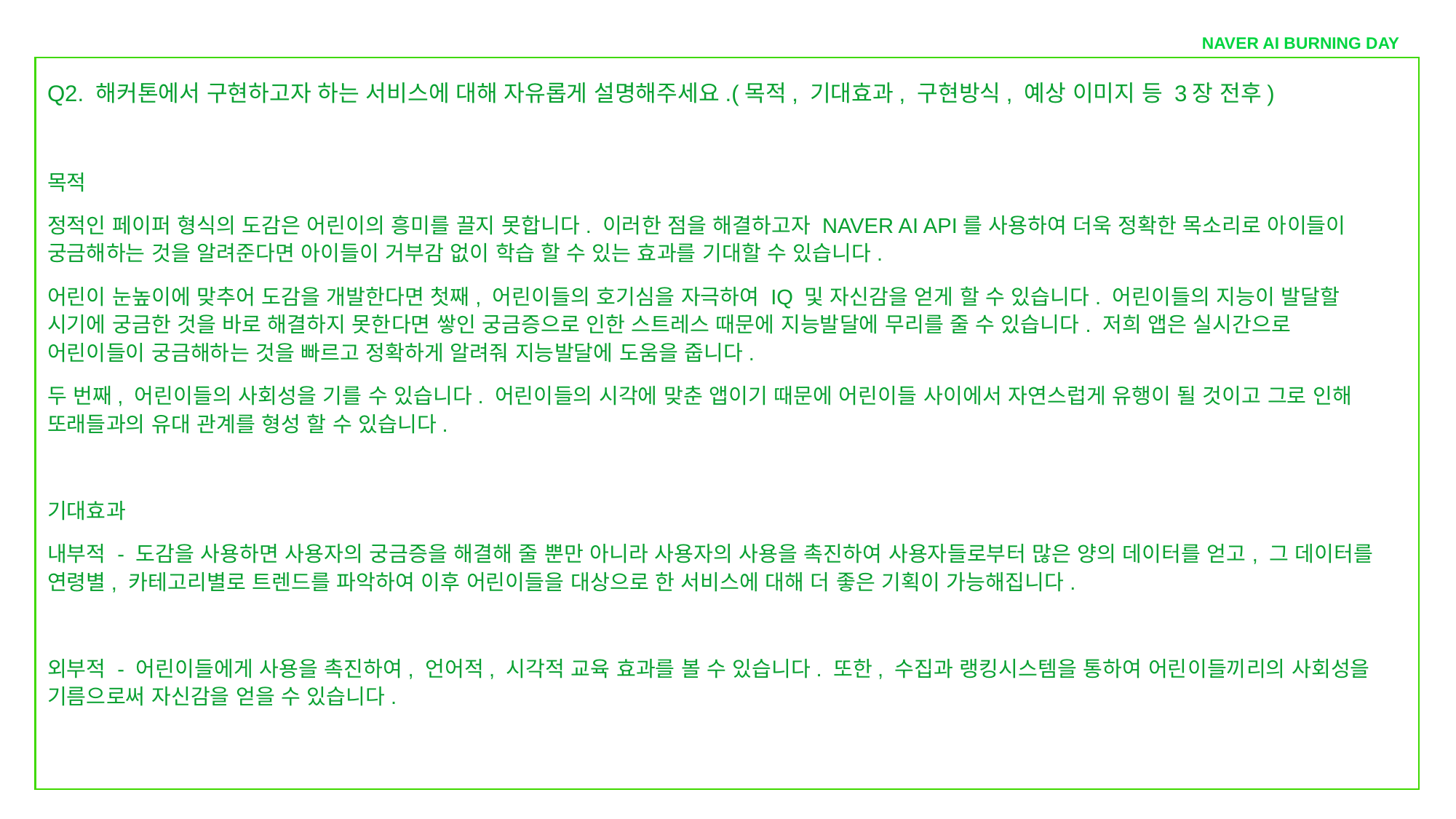

NAVER AI BURNING DAY

Q2. 해커톤에서 구현하고자 하는 서비스에 대해 자유롭게 설명해주세요.(목적, 기대효과, 구현방식, 예상 이미지 등 3장 전후)

목적
정적인 페이퍼 형식의 도감은 어린이의 흥미를 끌지 못합니다. 이러한 점을 해결하고자 NAVER AI API를 사용하여 더욱 정확한 목소리로 아이들이 궁금해하는 것을 알려준다면 아이들이 거부감 없이 학습 할 수 있는 효과를 기대할 수 있습니다.
어린이 눈높이에 맞추어 도감을 개발한다면 첫째, 어린이들의 호기심을 자극하여 IQ 및 자신감을 얻게 할 수 있습니다. 어린이들의 지능이 발달할 시기에 궁금한 것을 바로 해결하지 못한다면 쌓인 궁금증으로 인한 스트레스 때문에 지능발달에 무리를 줄 수 있습니다. 저희 앱은 실시간으로 어린이들이 궁금해하는 것을 빠르고 정확하게 알려줘 지능발달에 도움을 줍니다.
두 번째, 어린이들의 사회성을 기를 수 있습니다. 어린이들의 시각에 맞춘 앱이기 때문에 어린이들 사이에서 자연스럽게 유행이 될 것이고 그로 인해 또래들과의 유대 관계를 형성 할 수 있습니다.

기대효과
내부적 - 도감을 사용하면 사용자의 궁금증을 해결해 줄 뿐만 아니라 사용자의 사용을 촉진하여 사용자들로부터 많은 양의 데이터를 얻고, 그 데이터를 연령별, 카테고리별로 트렌드를 파악하여 이후 어린이들을 대상으로 한 서비스에 대해 더 좋은 기획이 가능해집니다.

외부적 - 어린이들에게 사용을 촉진하여, 언어적, 시각적 교육 효과를 볼 수 있습니다. 또한, 수집과 랭킹시스템을 통하여 어린이들끼리의 사회성을 기름으로써 자신감을 얻을 수 있습니다.